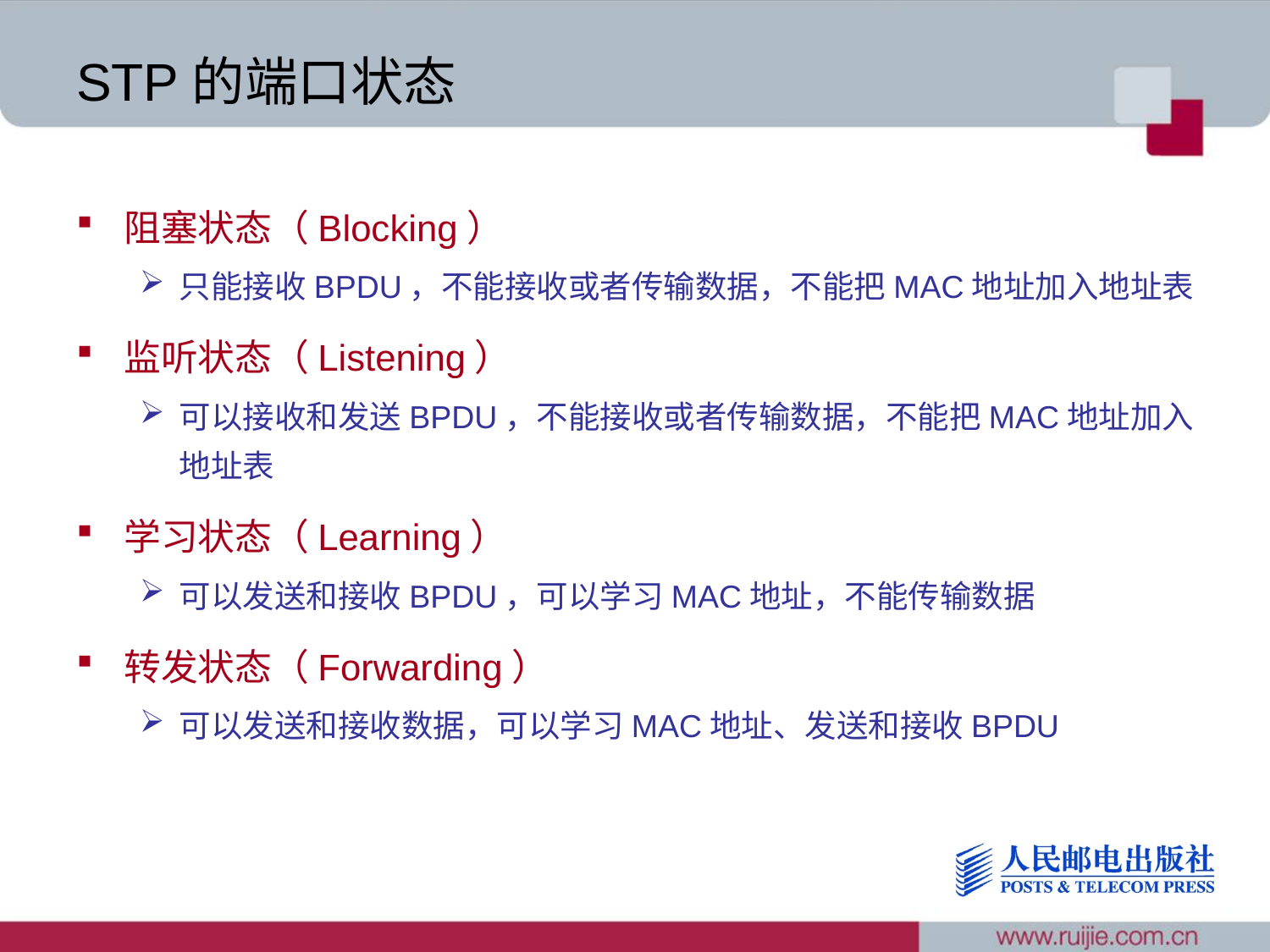

# STP的端口状态
阻塞状态（Blocking）
只能接收BPDU，不能接收或者传输数据，不能把MAC地址加入地址表
监听状态（Listening）
可以接收和发送BPDU，不能接收或者传输数据，不能把MAC地址加入地址表
学习状态（Learning）
可以发送和接收BPDU，可以学习MAC地址，不能传输数据
转发状态（Forwarding）
可以发送和接收数据，可以学习MAC地址、发送和接收BPDU